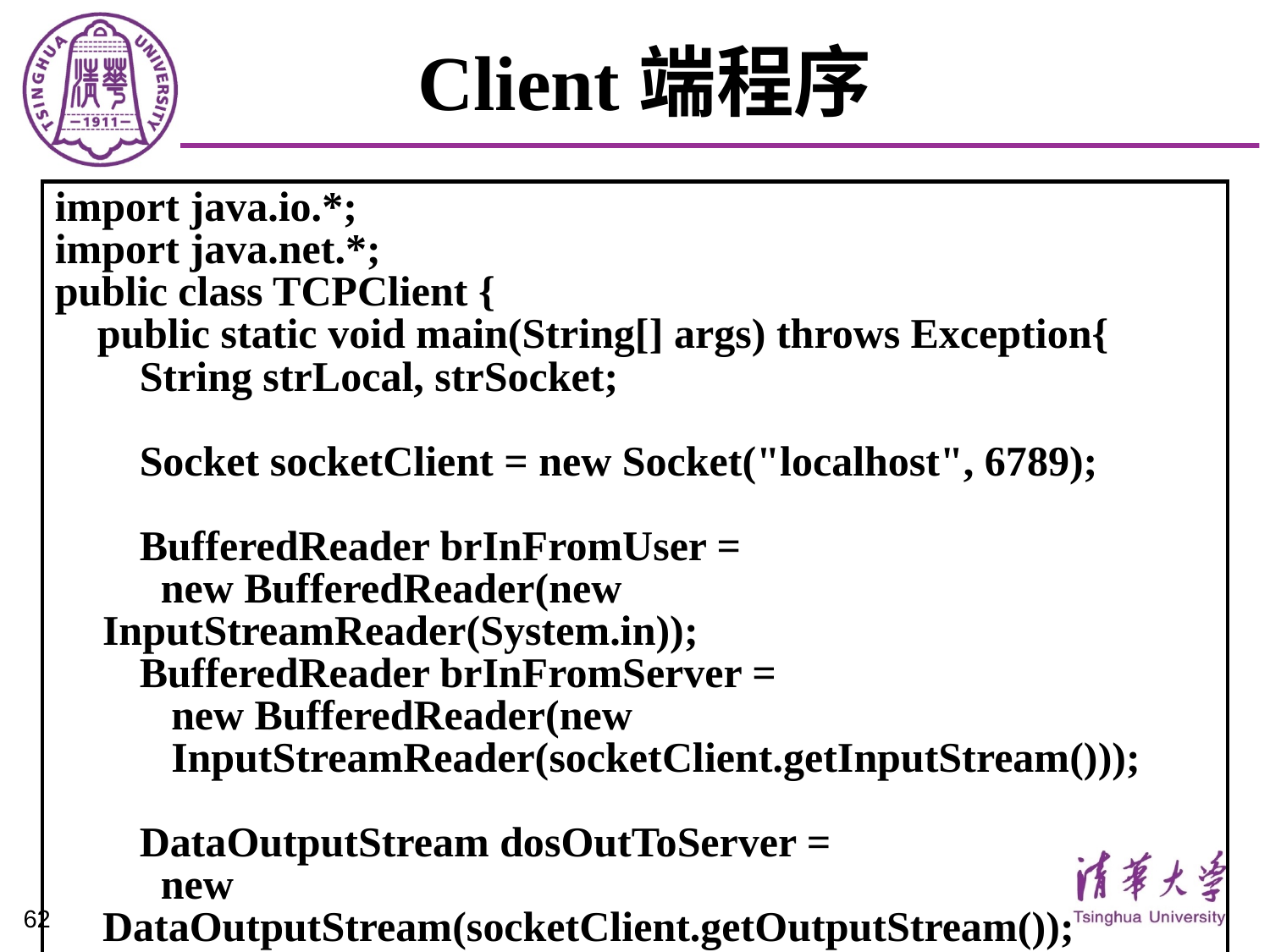

# Client端程序
import java.io.*;
import java.net.*;
public class TCPClient {
    public static void main(String[] args) throws Exception{
        String strLocal, strSocket;

        Socket socketClient = new Socket("localhost", 6789);

        BufferedReader brInFromUser =
          new BufferedReader(new InputStreamReader(System.in));
        BufferedReader brInFromServer =
           new BufferedReader(new
           InputStreamReader(socketClient.getInputStream()));

        DataOutputStream dosOutToServer =
          new DataOutputStream(socketClient.getOutputStream());
62